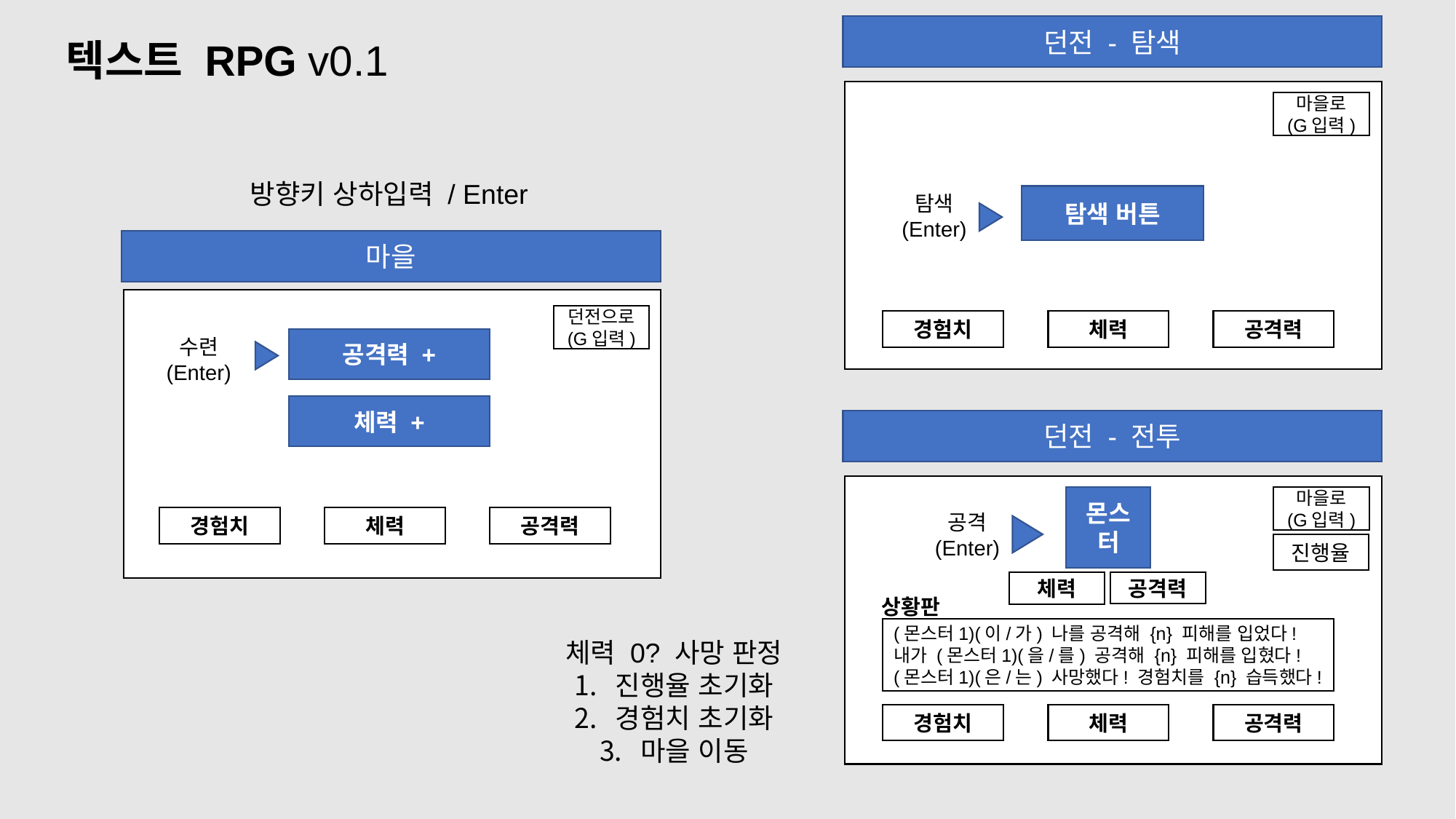

던전 - 탐색
텍스트 RPG v0.1

마을로
(G입력)
방향키 상하입력 / Enter
탐색
(Enter)
탐색 버튼

마을

던전으로
(G입력)
경험치
체력
공격력
수련
(Enter)
공격력 +

체력 +
던전 - 전투

몬스터
마을로
(G입력)
공격
(Enter)
경험치
체력
공격력

진행율
공격력
체력
상황판
(몬스터1)(이/가) 나를 공격해 {n} 피해를 입었다!
내가 (몬스터1)(을/를) 공격해 {n} 피해를 입혔다!
(몬스터1)(은/는) 사망했다! 경험치를 {n} 습득했다!
체력 0? 사망 판정
진행율 초기화
경험치 초기화
마을 이동
경험치
체력
공격력